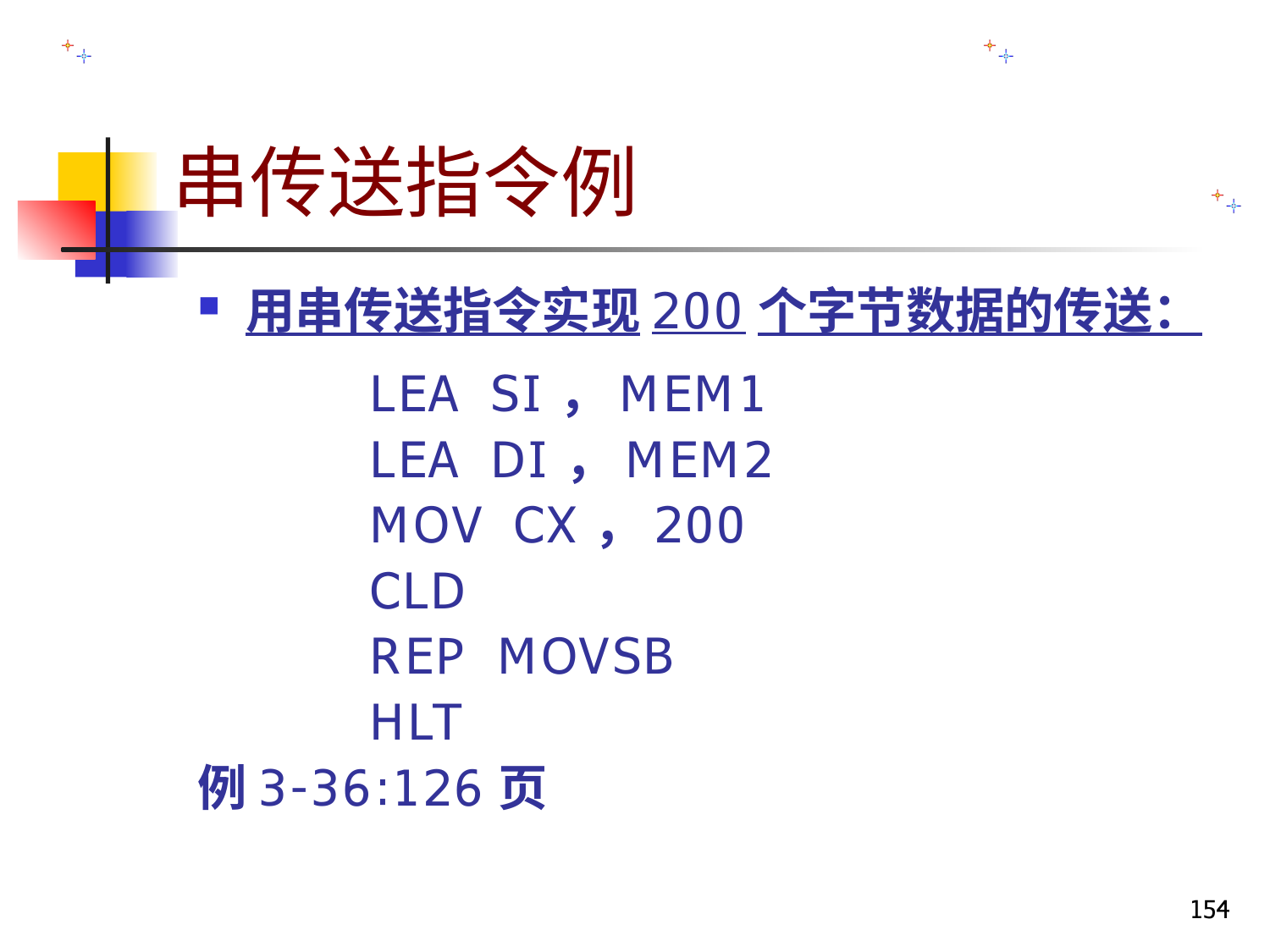

# 串传送指令例
用串传送指令实现200个字节数据的传送：
            LEA  SI，MEM1
            LEA  DI，MEM2
            MOV  CX，200
            CLD
            REP  MOVSB
            HLT
例3-36:126页
154